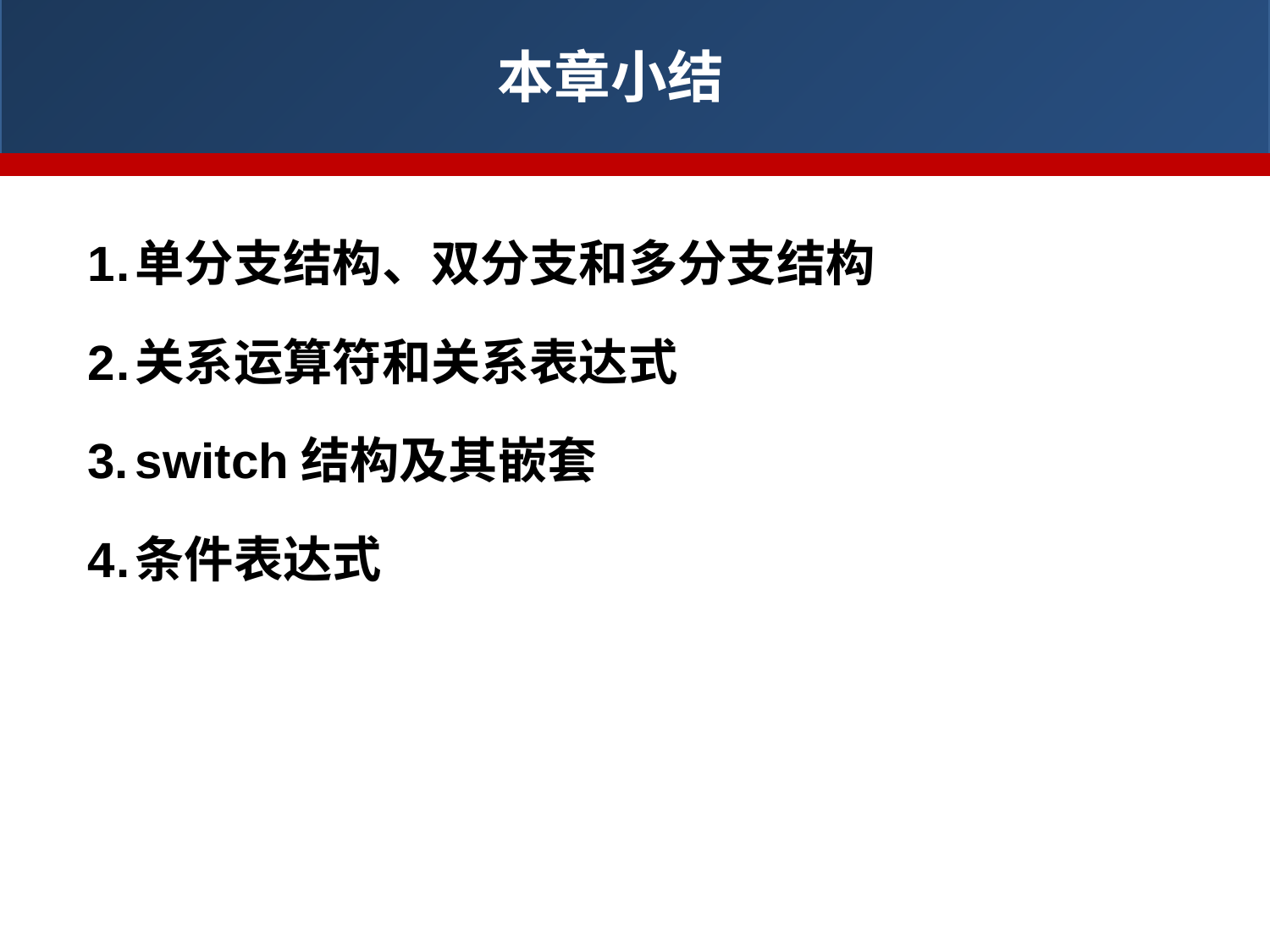

单分支结构、双分支和多分支结构
关系运算符和关系表达式
switch结构及其嵌套
条件表达式